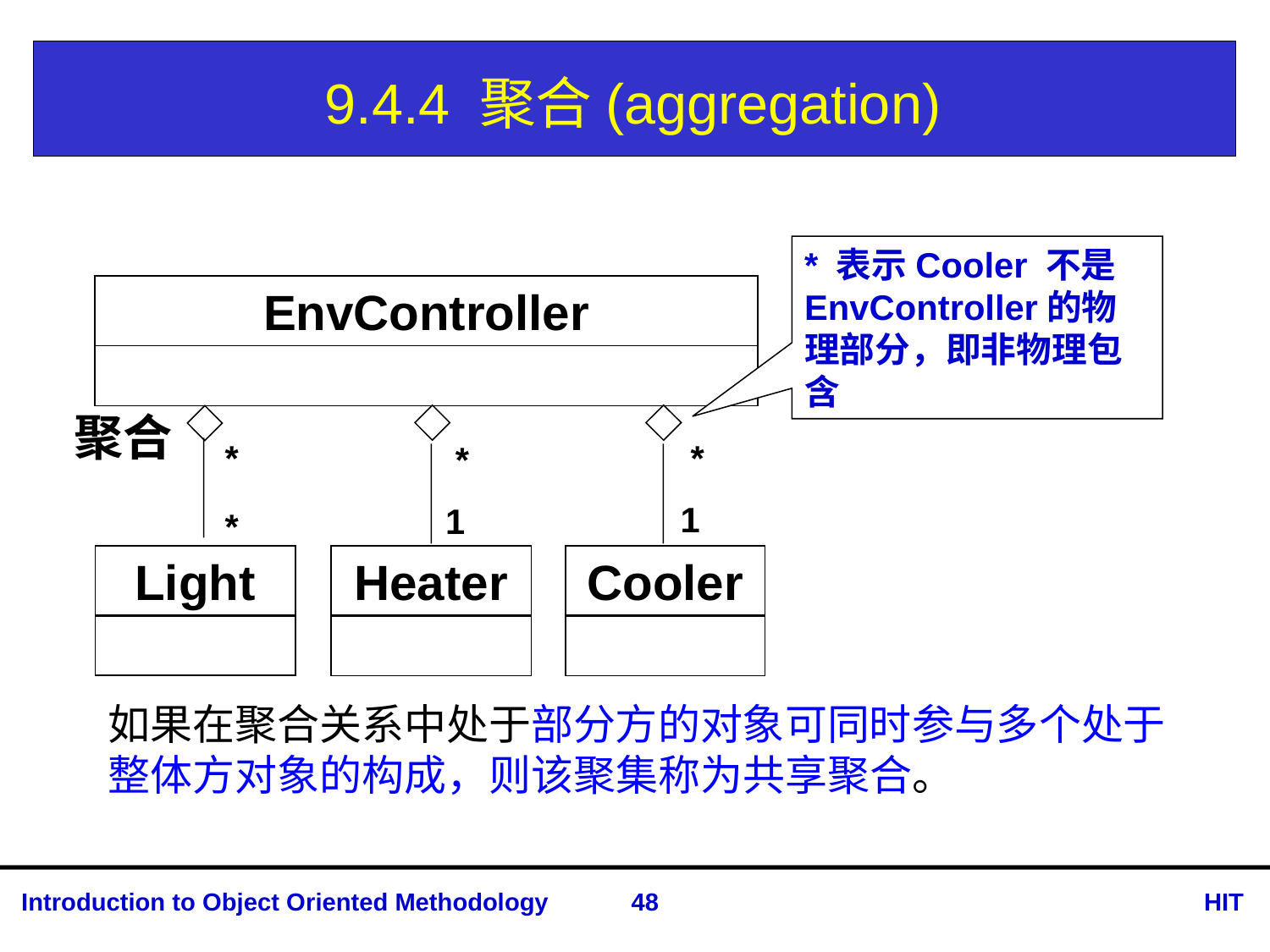

# 9.4.4 聚合(aggregation)
* 表示Cooler 不是EnvController的物理部分，即非物理包含
EnvController

聚合
*
*
*

1
1
*
Light
Heater
Cooler

如果在聚合关系中处于部分方的对象可同时参与多个处于整体方对象的构成，则该聚集称为共享聚合。